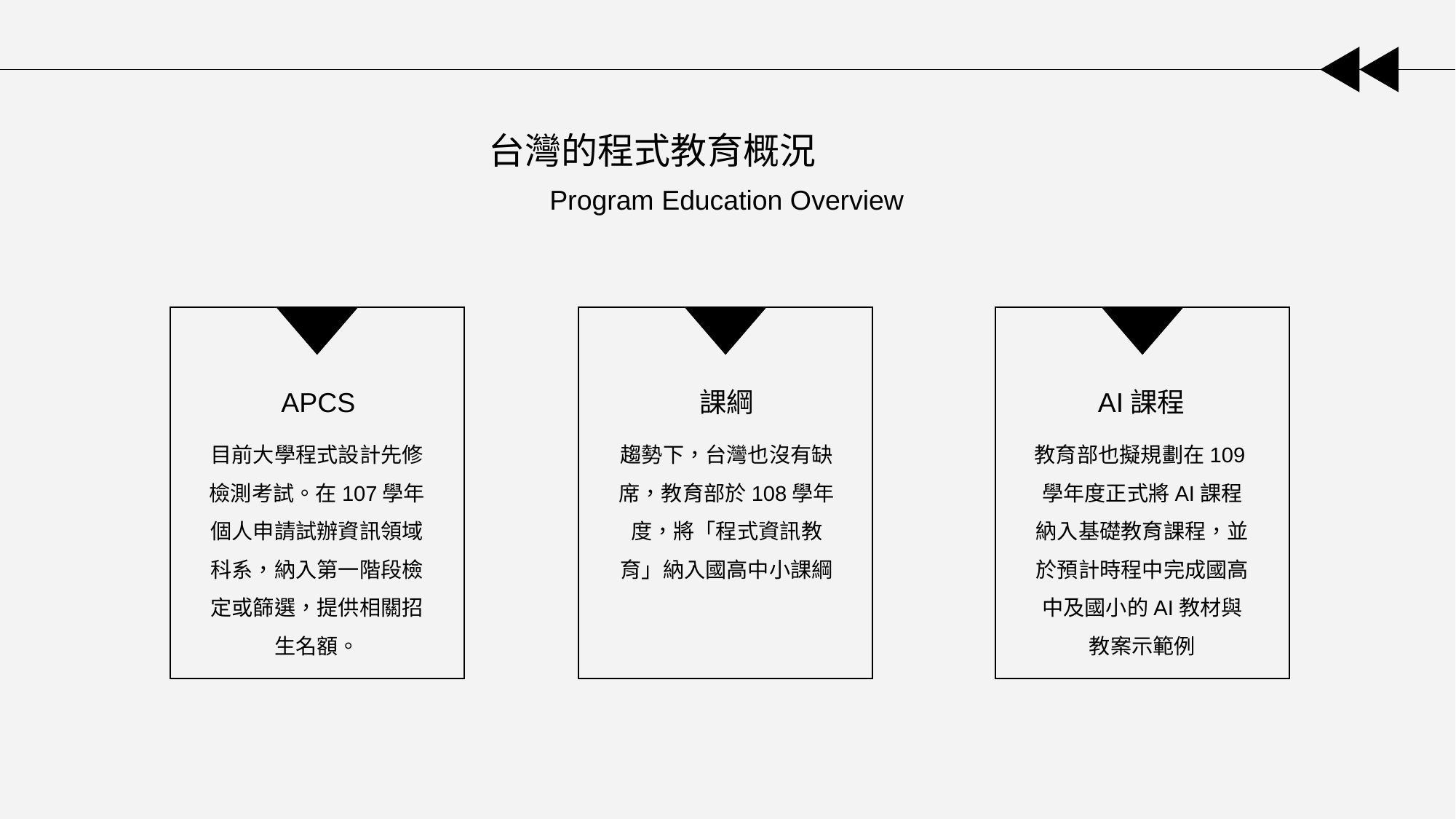

台灣的程式教育概況
Program Education Overview

課綱
AI課程
APCS
目前大學程式設計先修檢測考試。在107學年個人申請試辦資訊領域科系，納入第一階段檢定或篩選，提供相關招生名額。
趨勢下，台灣也沒有缺席，教育部於108學年度，將「程式資訊教育」納入國高中小課綱
教育部也擬規劃在109學年度正式將AI課程納入基礎教育課程，並於預計時程中完成國高中及國小的AI教材與教案示範例